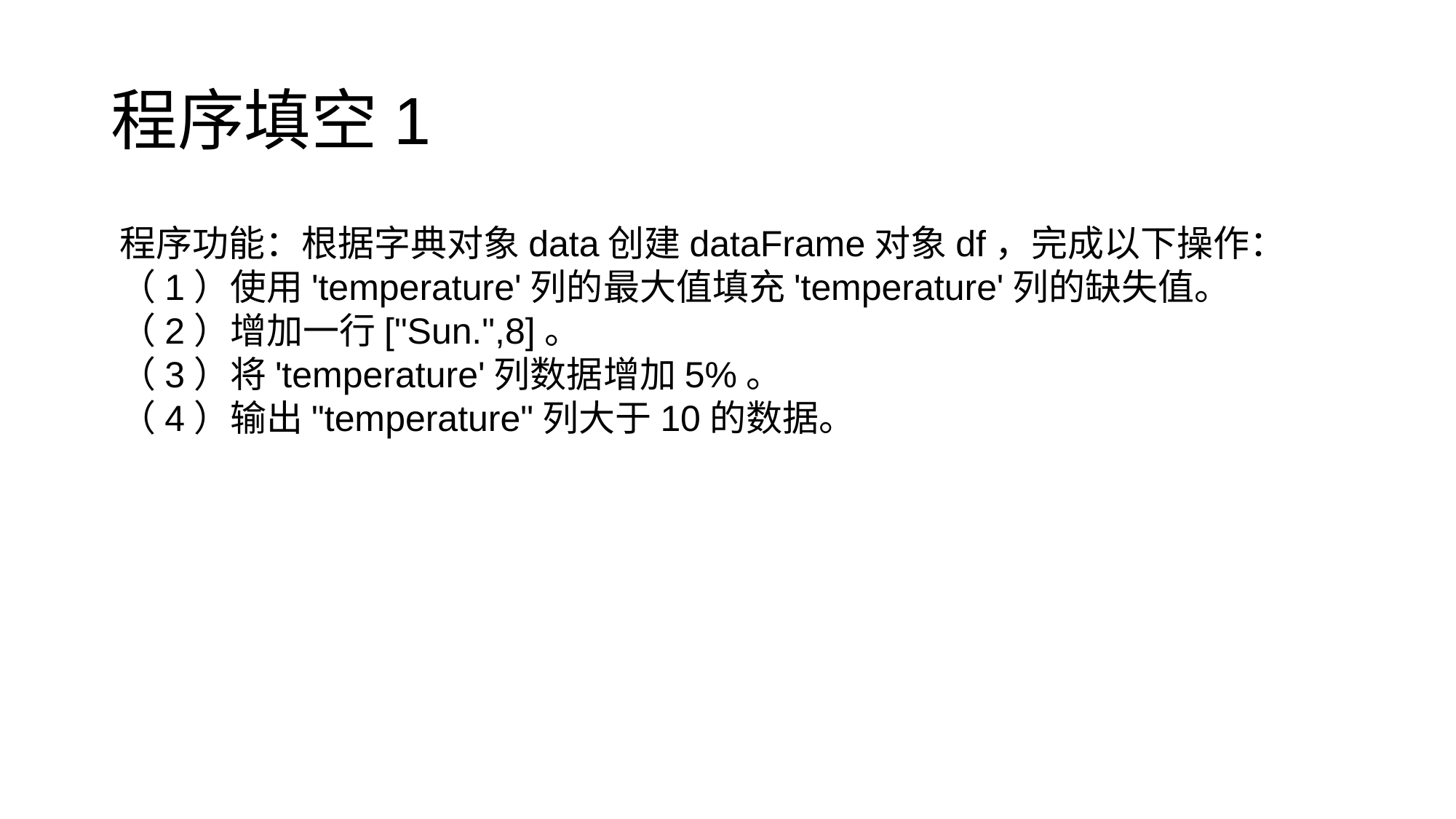

# 程序填空1
程序功能：根据字典对象data创建dataFrame对象df，完成以下操作：
（1）使用'temperature'列的最大值填充'temperature'列的缺失值。
（2）增加一行["Sun.",8]。
（3）将'temperature'列数据增加5%。
（4）输出"temperature"列大于10的数据。